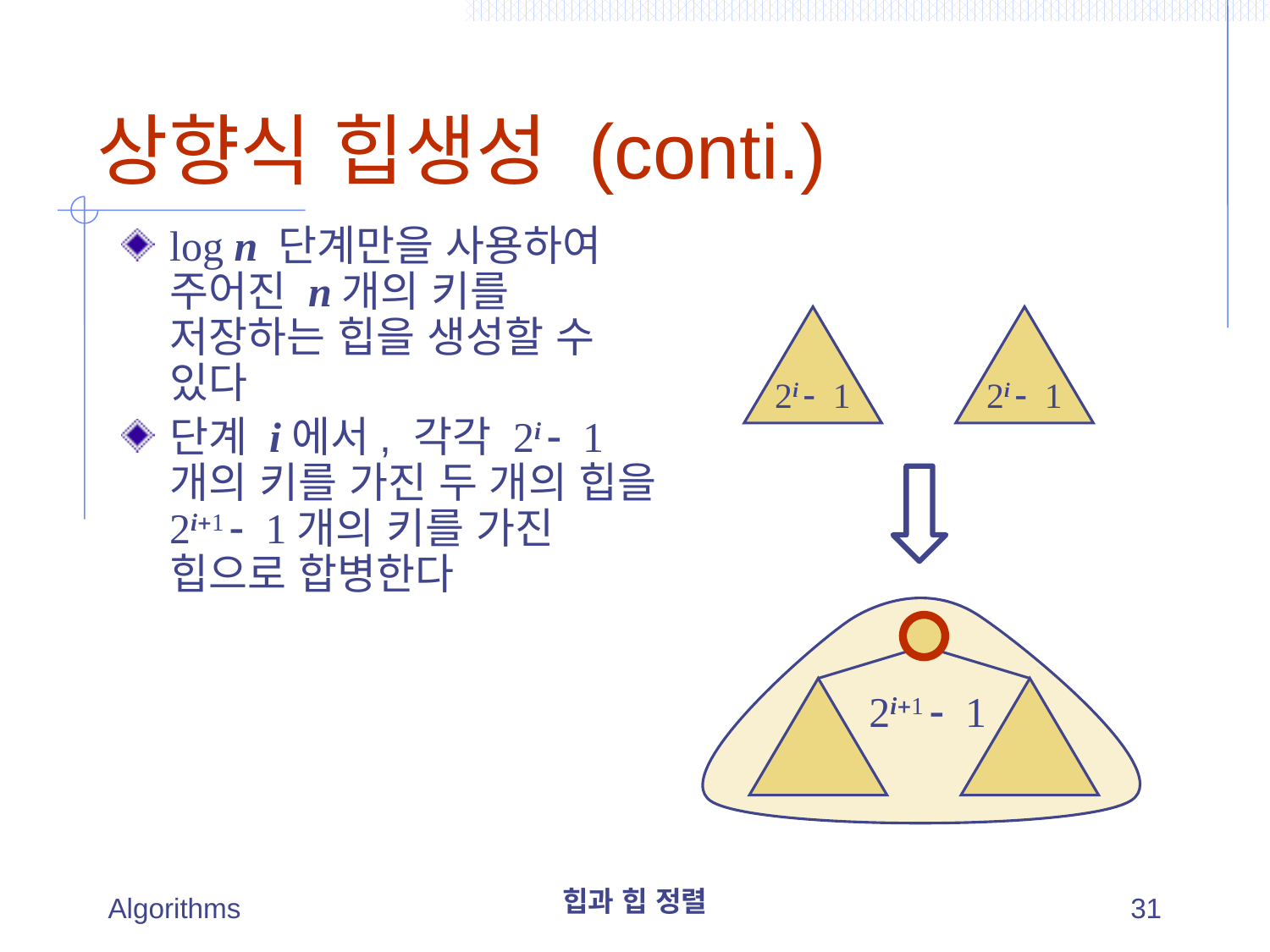

# 상향식 힙생성 (conti.)
log n 단계만을 사용하여 주어진 n개의 키를 저장하는 힙을 생성할 수 있다
단계 i에서, 각각 2i − 1개의 키를 가진 두 개의 힙을 2i+1 − 1개의 키를 가진 힙으로 합병한다
2i − 1
2i − 1

2i+1 − 1
Algorithms
힙과 힙 정렬
31